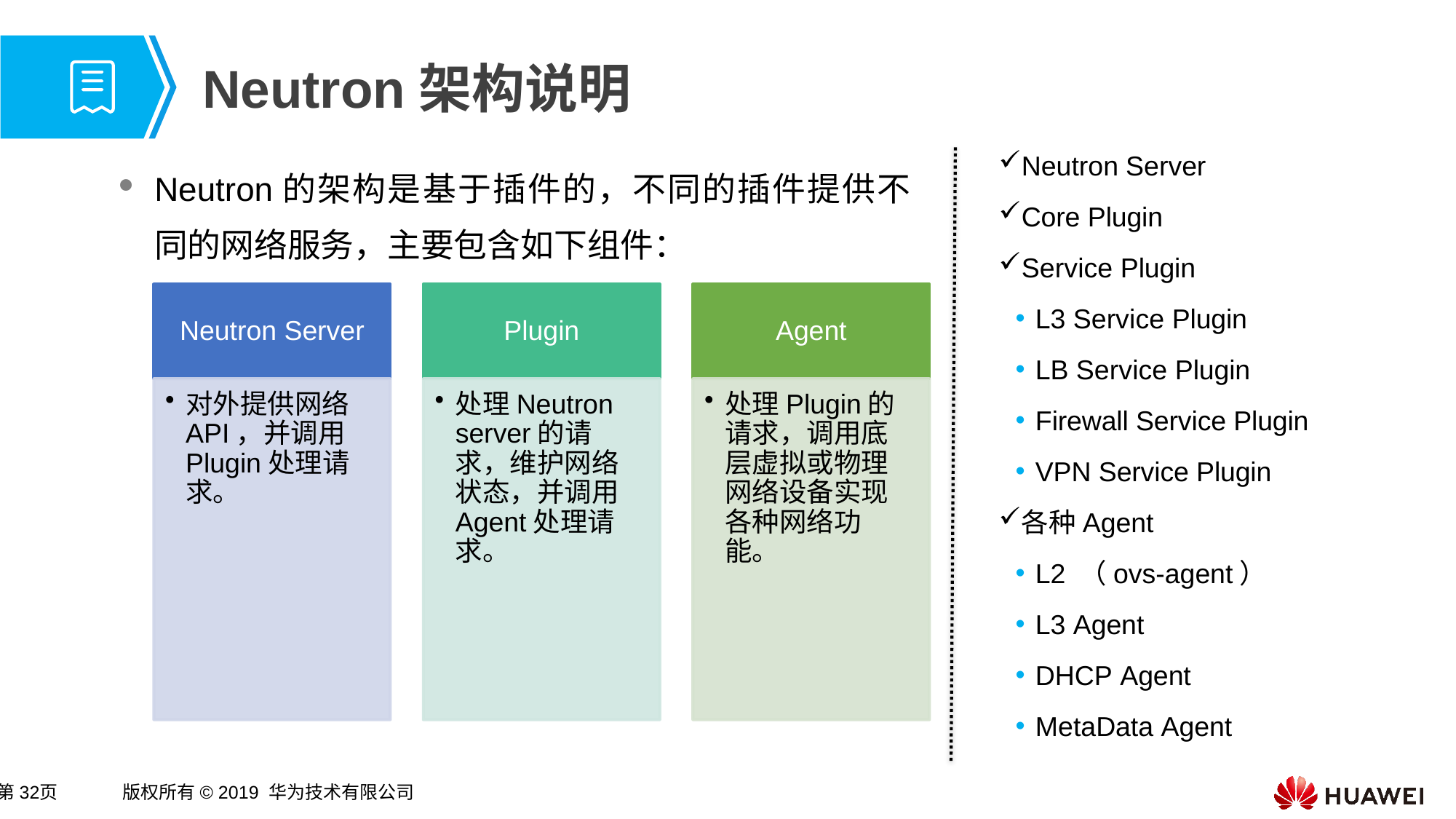

# Neutron架构说明
Neutron Server
Core Plugin
Service Plugin
L3 Service Plugin
LB Service Plugin
Firewall Service Plugin
VPN Service Plugin
各种Agent
L2 （ovs-agent）
L3 Agent
DHCP Agent
MetaData Agent
Neutron的架构是基于插件的，不同的插件提供不同的网络服务，主要包含如下组件：
Neutron Server
对外提供网络API，并调用Plugin处理请求。
Plugin
处理Neutron server的请求，维护网络状态，并调用Agent处理请求。
Agent
处理Plugin的请求，调用底层虚拟或物理网络设备实现各种网络功能。